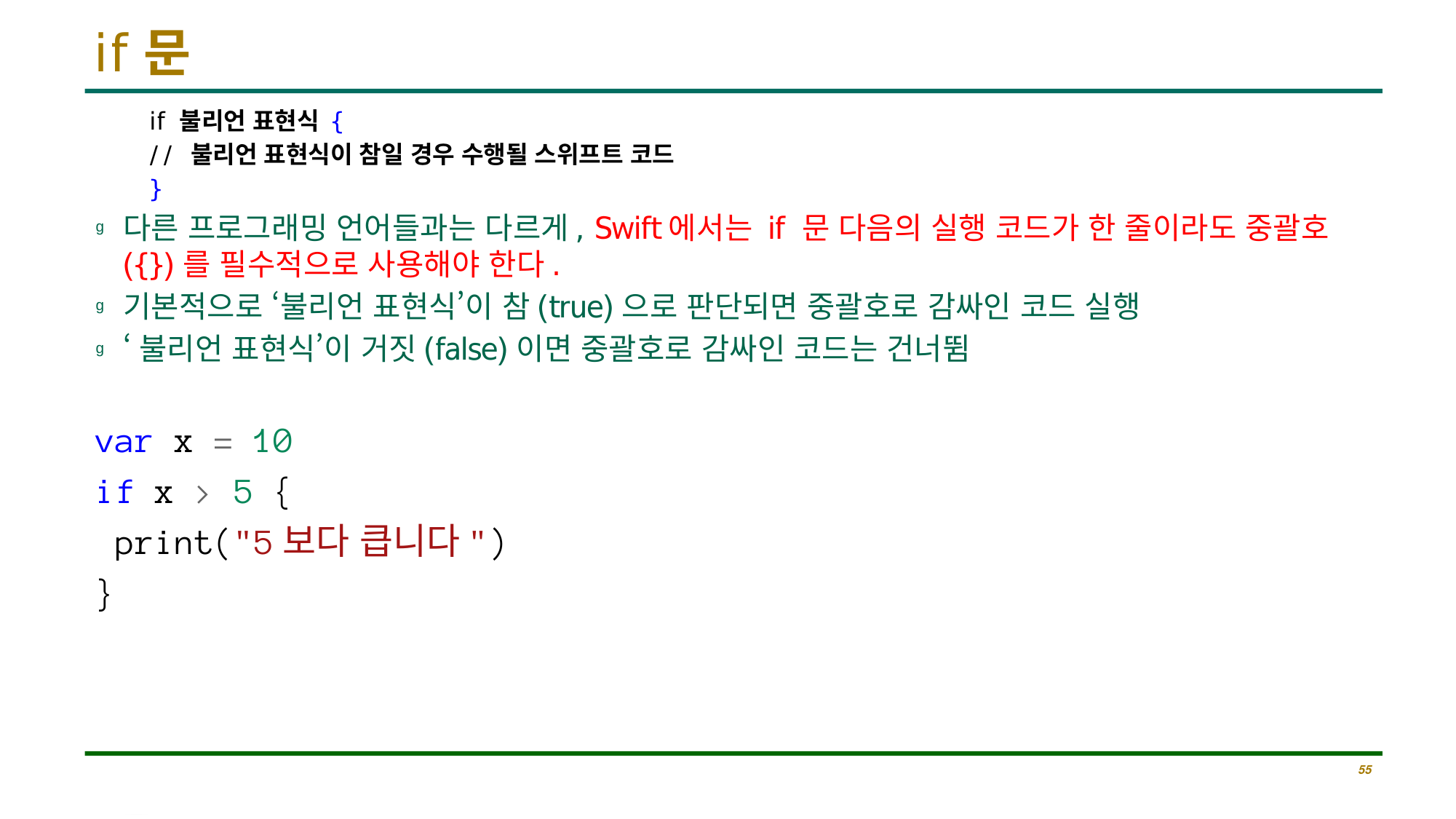

# if문
if 불리언 표현식 {
// 불리언 표현식이 참일 경우 수행될 스위프트 코드
}
다른 프로그래밍 언어들과는 다르게, Swift에서는 if 문 다음의 실행 코드가 한 줄이라도 중괄호({})를 필수적으로 사용해야 한다.
기본적으로 ‘불리언 표현식’이 참(true)으로 판단되면 중괄호로 감싸인 코드 실행
‘불리언 표현식’이 거짓(false)이면 중괄호로 감싸인 코드는 건너뜀

var x = 10
if x > 5 {
 print("5보다 큽니다")
}